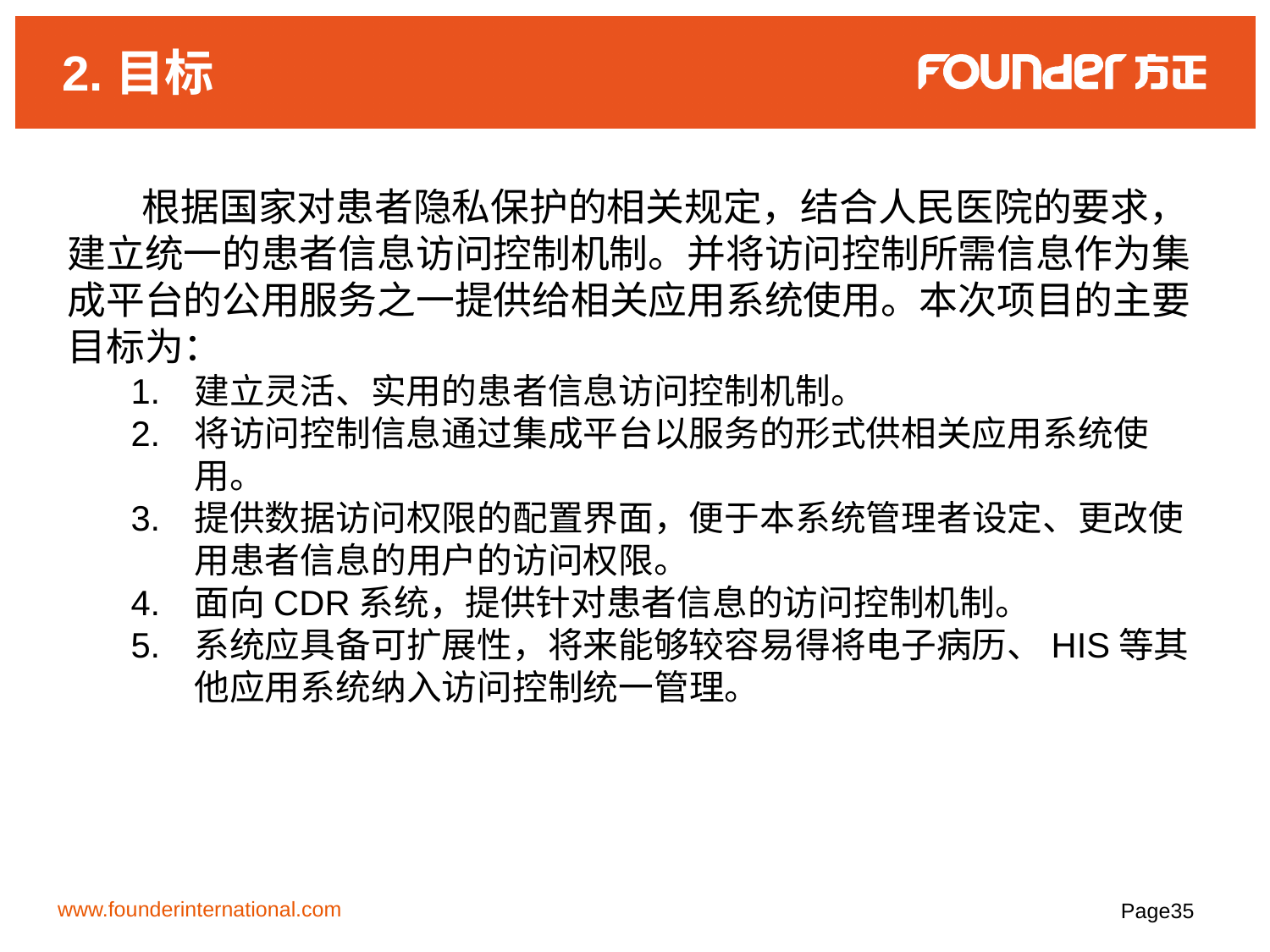

# 2.目标
根据国家对患者隐私保护的相关规定，结合人民医院的要求，建立统一的患者信息访问控制机制。并将访问控制所需信息作为集成平台的公用服务之一提供给相关应用系统使用。本次项目的主要目标为：
建立灵活、实用的患者信息访问控制机制。
将访问控制信息通过集成平台以服务的形式供相关应用系统使用。
提供数据访问权限的配置界面，便于本系统管理者设定、更改使用患者信息的用户的访问权限。
面向CDR系统，提供针对患者信息的访问控制机制。
系统应具备可扩展性，将来能够较容易得将电子病历、HIS等其他应用系统纳入访问控制统一管理。
www.founderinternational.com
Page35